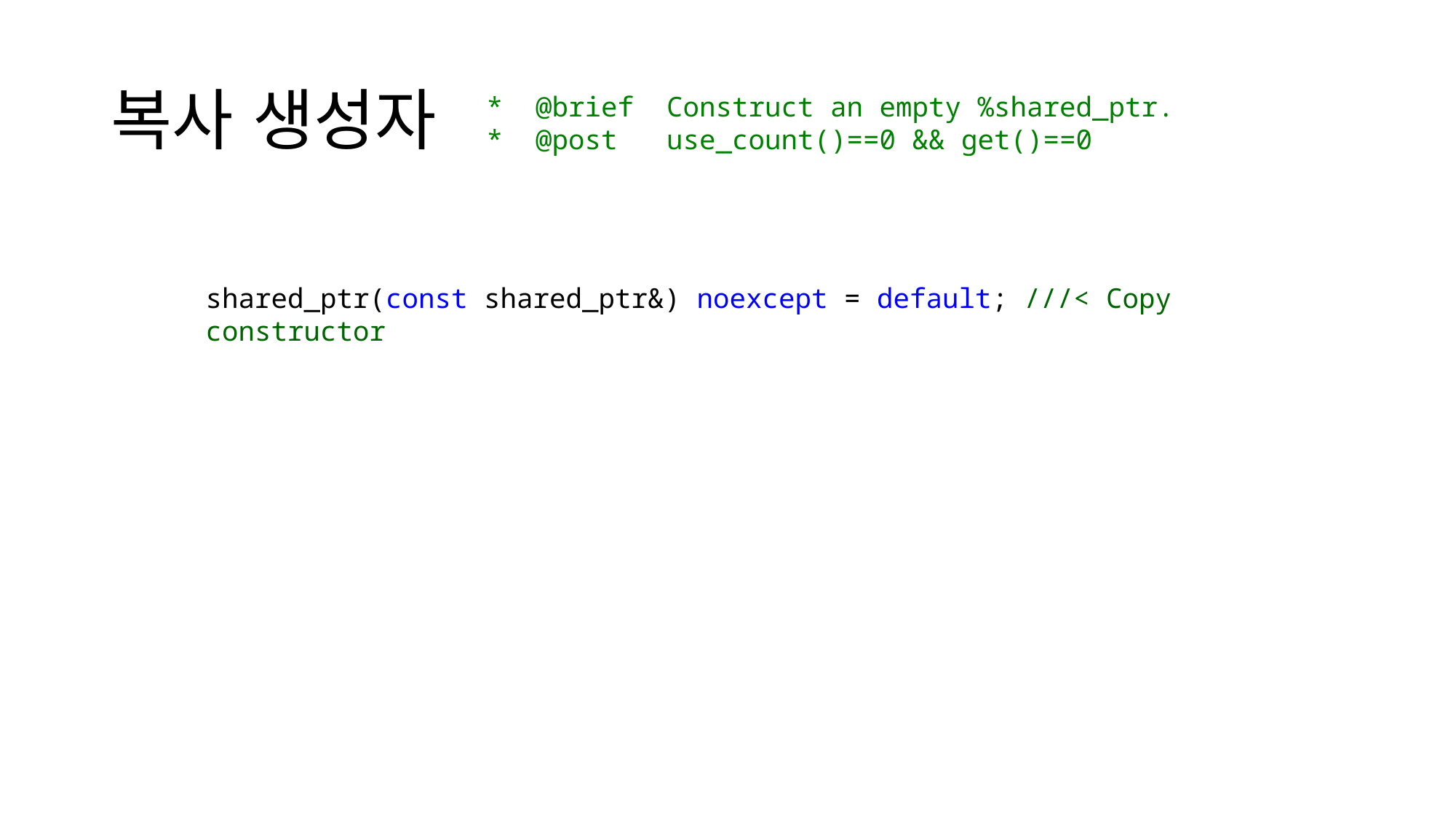

# 복사 생성자
 *  @brief  Construct an empty %shared_ptr.
 *  @post   use_count()==0 && get()==0
shared_ptr(const shared_ptr&) noexcept = default; ///< Copy constructor